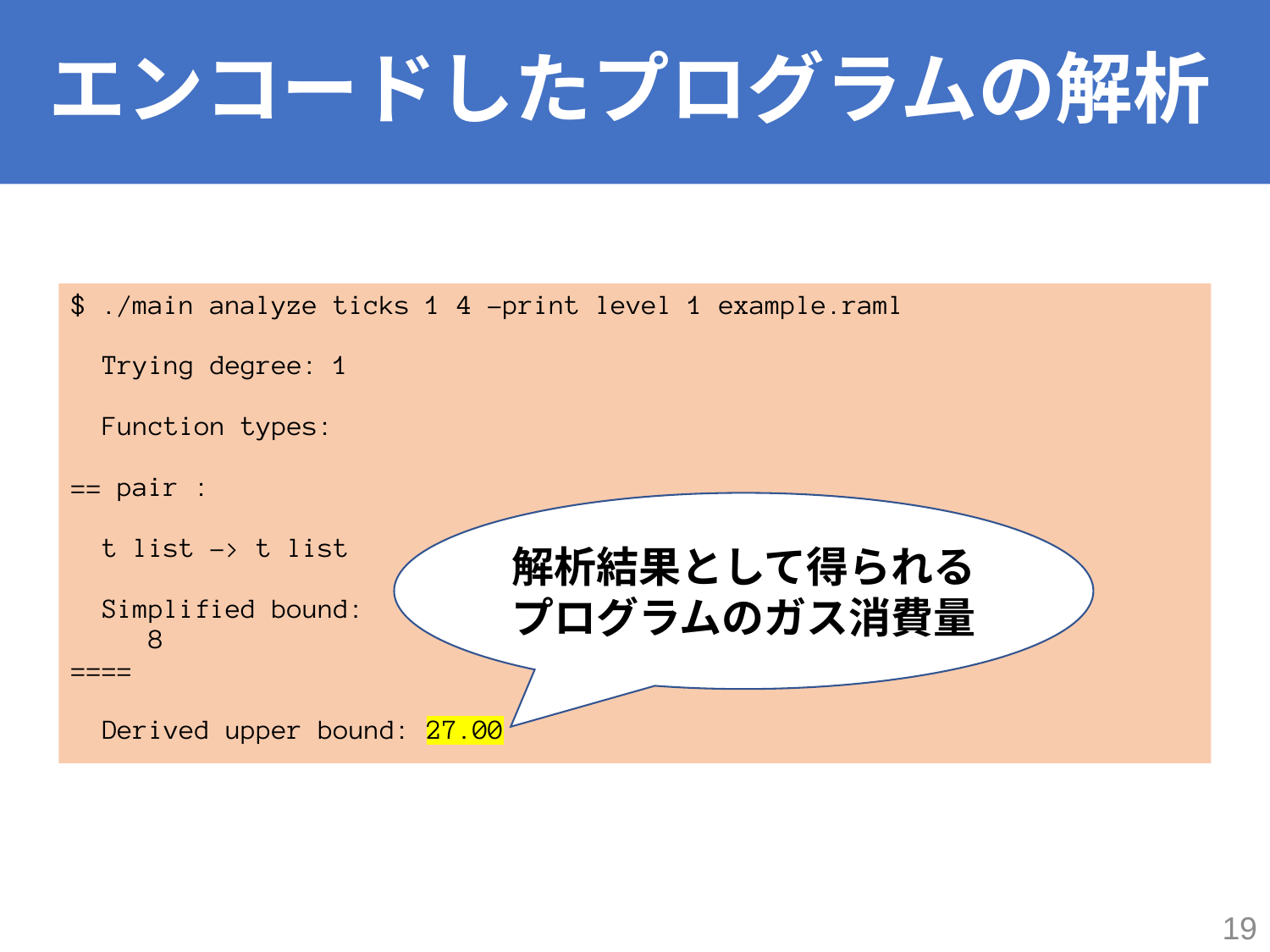

# エンコードしたプログラムの解析
$ ./main analyze ticks 1 4 -print level 1 example.raml

  Trying degree: 1

  Function types:

== pair :

  t list -> t list

  Simplified bound:
     8
====

  Derived upper bound: 27.00
解析結果として得られるプログラムのガス消費量
19